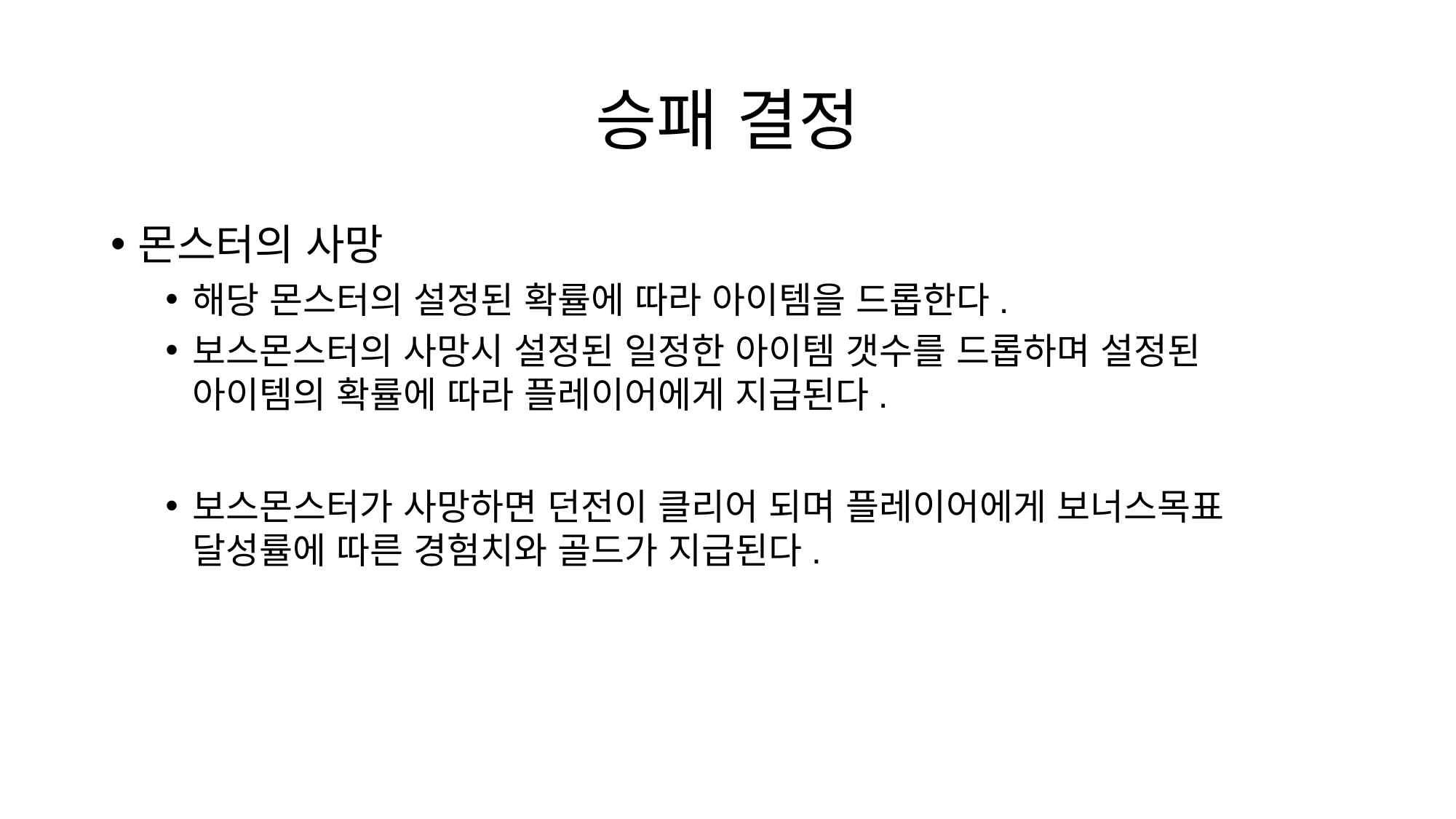

# 승패 결정
몬스터의 사망
해당 몬스터의 설정된 확률에 따라 아이템을 드롭한다.
보스몬스터의 사망시 설정된 일정한 아이템 갯수를 드롭하며 설정된 아이템의 확률에 따라 플레이어에게 지급된다.

보스몬스터가 사망하면 던전이 클리어 되며 플레이어에게 보너스목표 달성률에 따른 경험치와 골드가 지급된다.